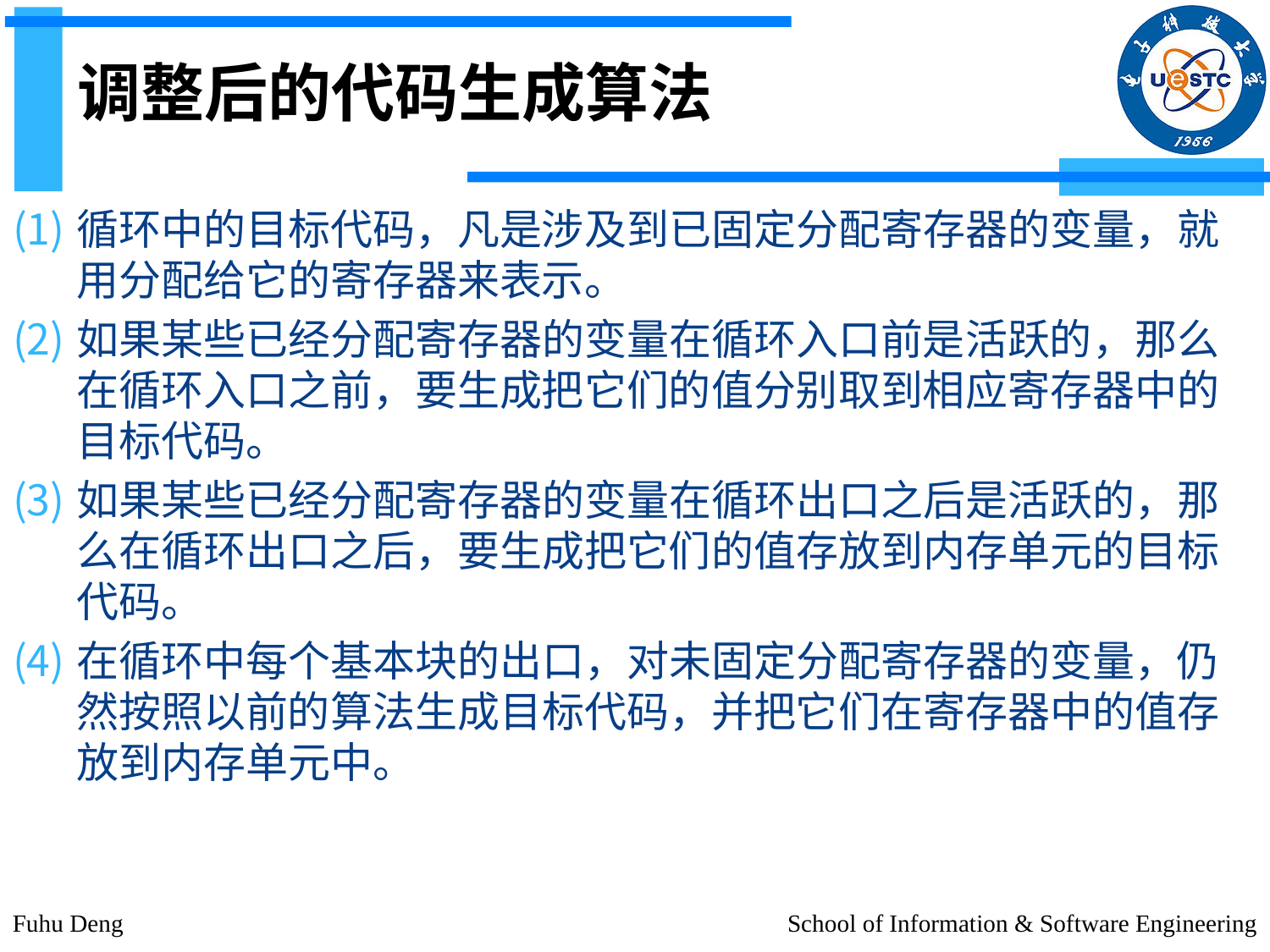

# 调整后的代码生成算法
循环中的目标代码，凡是涉及到已固定分配寄存器的变量，就用分配给它的寄存器来表示。
如果某些已经分配寄存器的变量在循环入口前是活跃的，那么在循环入口之前，要生成把它们的值分别取到相应寄存器中的目标代码。
如果某些已经分配寄存器的变量在循环出口之后是活跃的，那么在循环出口之后，要生成把它们的值存放到内存单元的目标代码。
在循环中每个基本块的出口，对未固定分配寄存器的变量，仍然按照以前的算法生成目标代码，并把它们在寄存器中的值存放到内存单元中。
Fuhu Deng
87
School of Information & Software Engineering